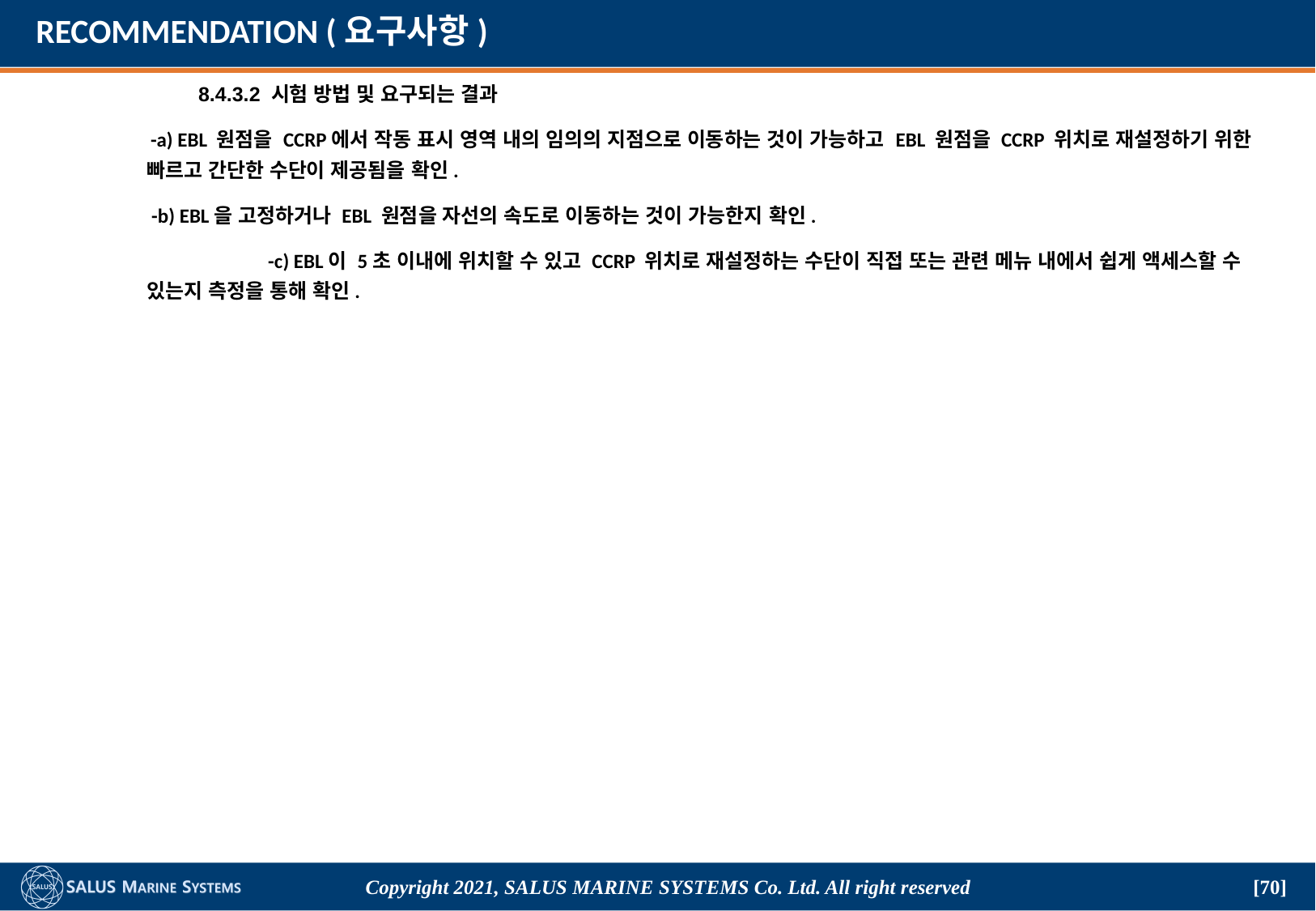

# RECOMMENDATION (요구사항)
	 8.4.3.2 시험 방법 및 요구되는 결과
 -a) EBL 원점을 CCRP에서 작동 표시 영역 내의 임의의 지점으로 이동하는 것이 가능하고 EBL 원점을 CCRP 위치로 재설정하기 위한 빠르고 간단한 수단이 제공됨을 확인.
 -b) EBL을 고정하거나 EBL 원점을 자선의 속도로 이동하는 것이 가능한지 확인.
	-c) EBL이 5초 이내에 위치할 수 있고 CCRP 위치로 재설정하는 수단이 직접 또는 관련 메뉴 내에서 쉽게 액세스할 수 있는지 측정을 통해 확인.
Copyright 2021, SALUS Marine Systems Co. Ltd. All right reserved
[70]